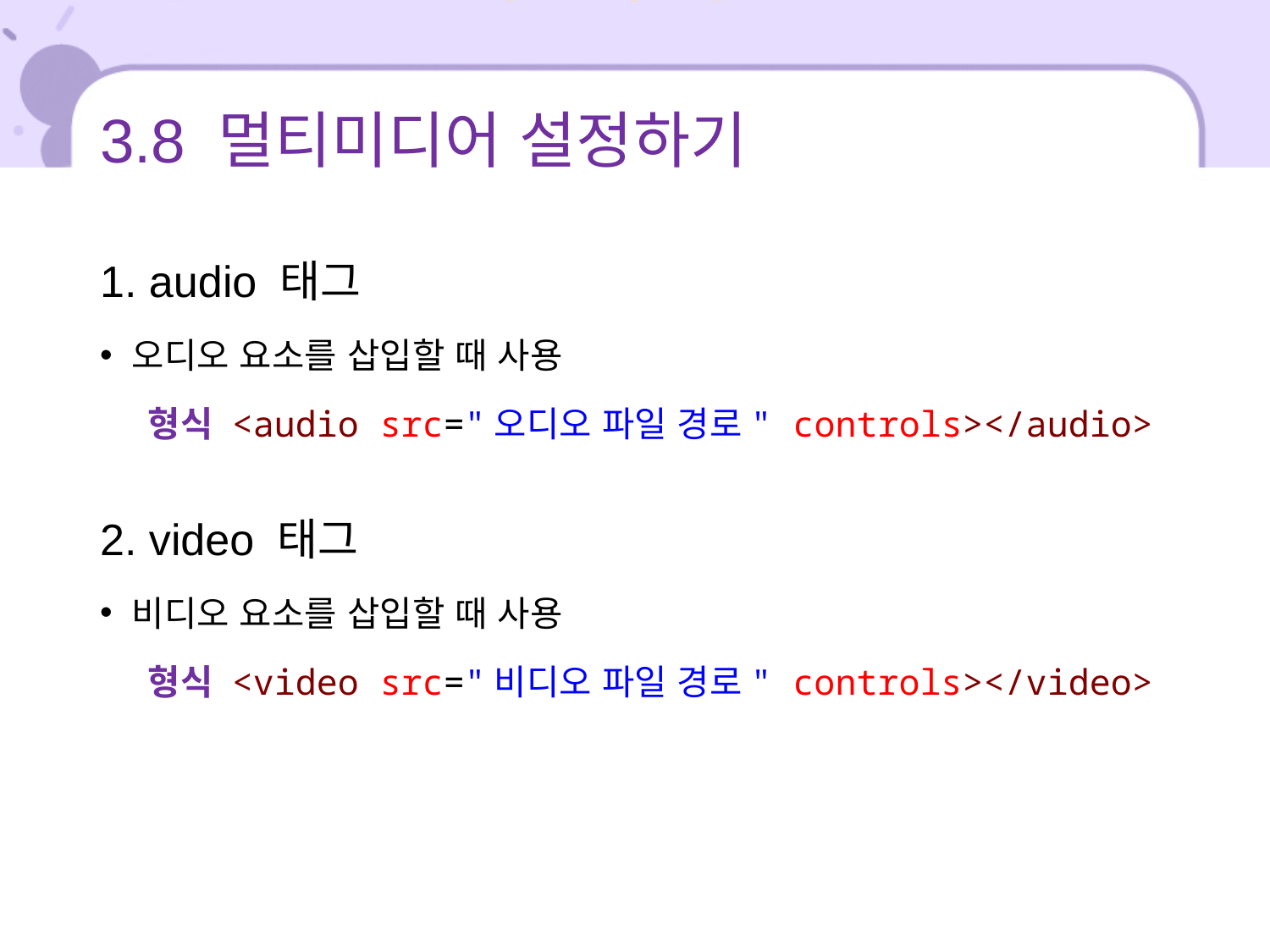

# 3.8 멀티미디어 설정하기
1. audio 태그
오디오 요소를 삽입할 때 사용
    형식 <audio src="오디오 파일 경로" controls></audio>

2. video 태그
비디오 요소를 삽입할 때 사용
    형식 <video src="비디오 파일 경로" controls></video>